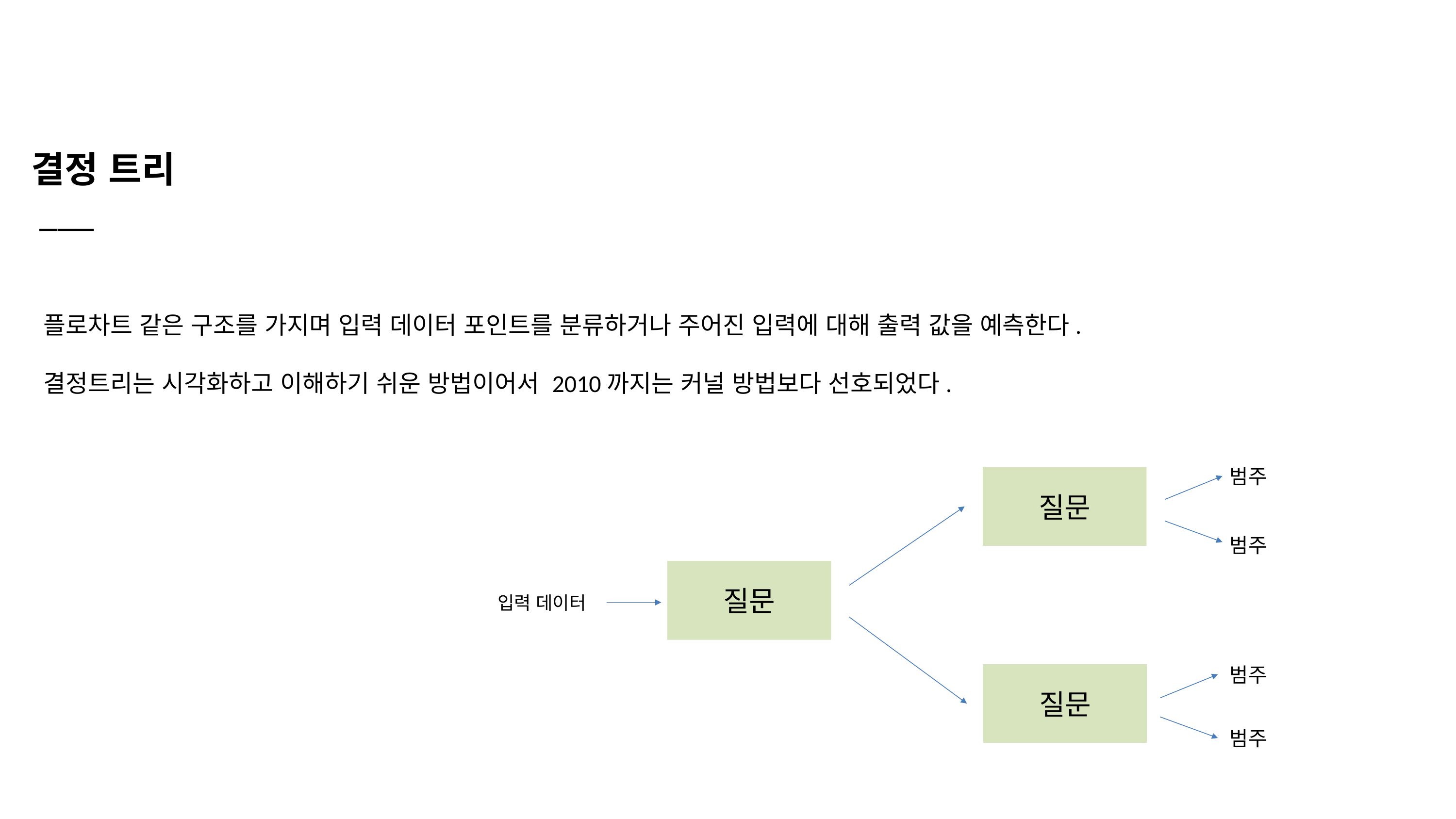

결정 트리
 ___
플로차트 같은 구조를 가지며 입력 데이터 포인트를 분류하거나 주어진 입력에 대해 출력 값을 예측한다.

결정트리는 시각화하고 이해하기 쉬운 방법이어서 2010까지는 커널 방법보다 선호되었다.
범주
질문
범주
질문
입력 데이터
범주
질문
범주